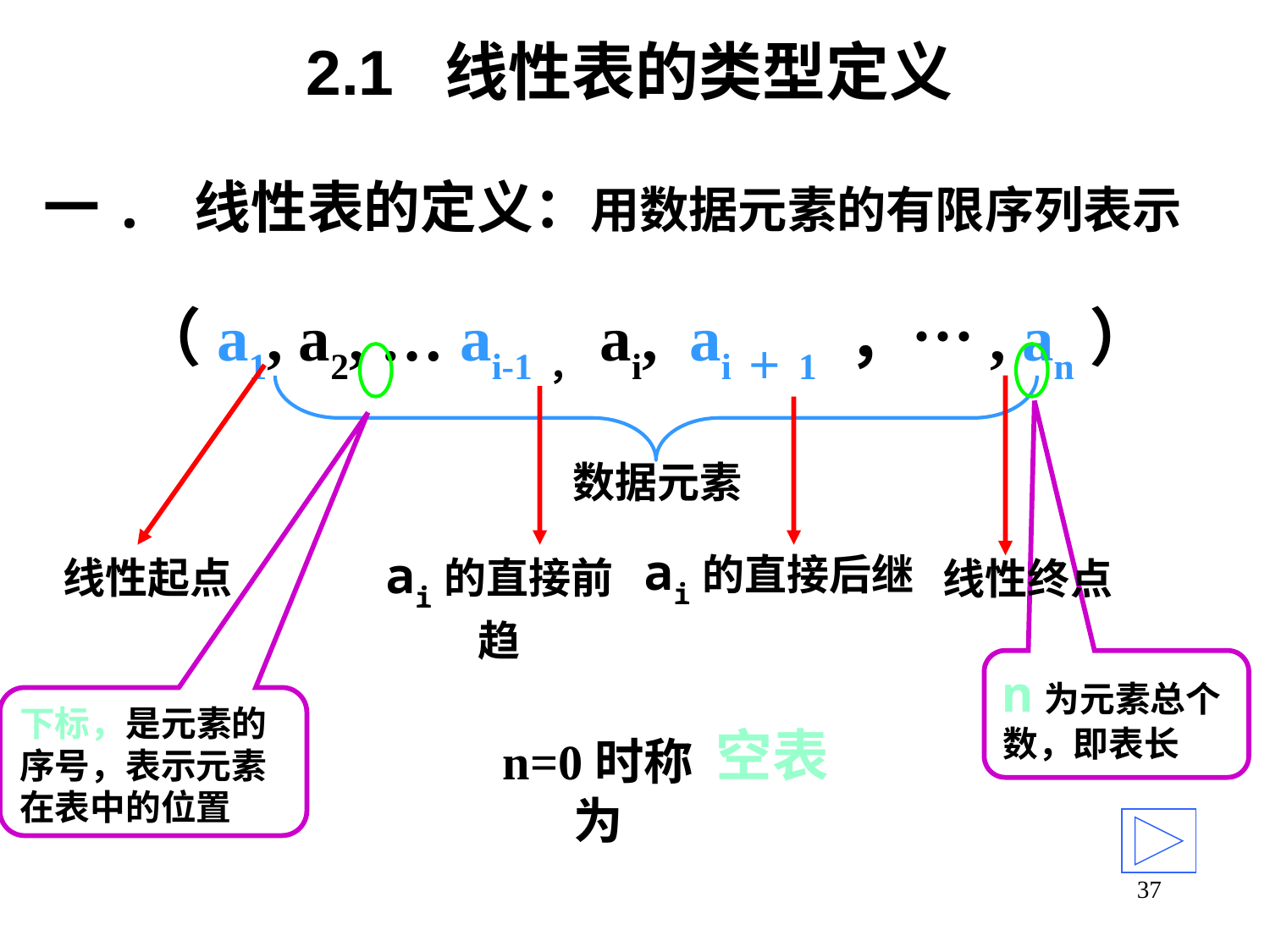

# 2.1  线性表的类型定义

一. 线性表的定义：用数据元素的有限序列表示
（a1, a2, … ai-1，ai,  ai＋1 ，…, an）

数据元素
ai的直接后继
ai的直接前趋
线性起点
线性终点
n为元素总个数，即表长
下标，是元素的序号，表示元素在表中的位置
空表
n=0时称为

37